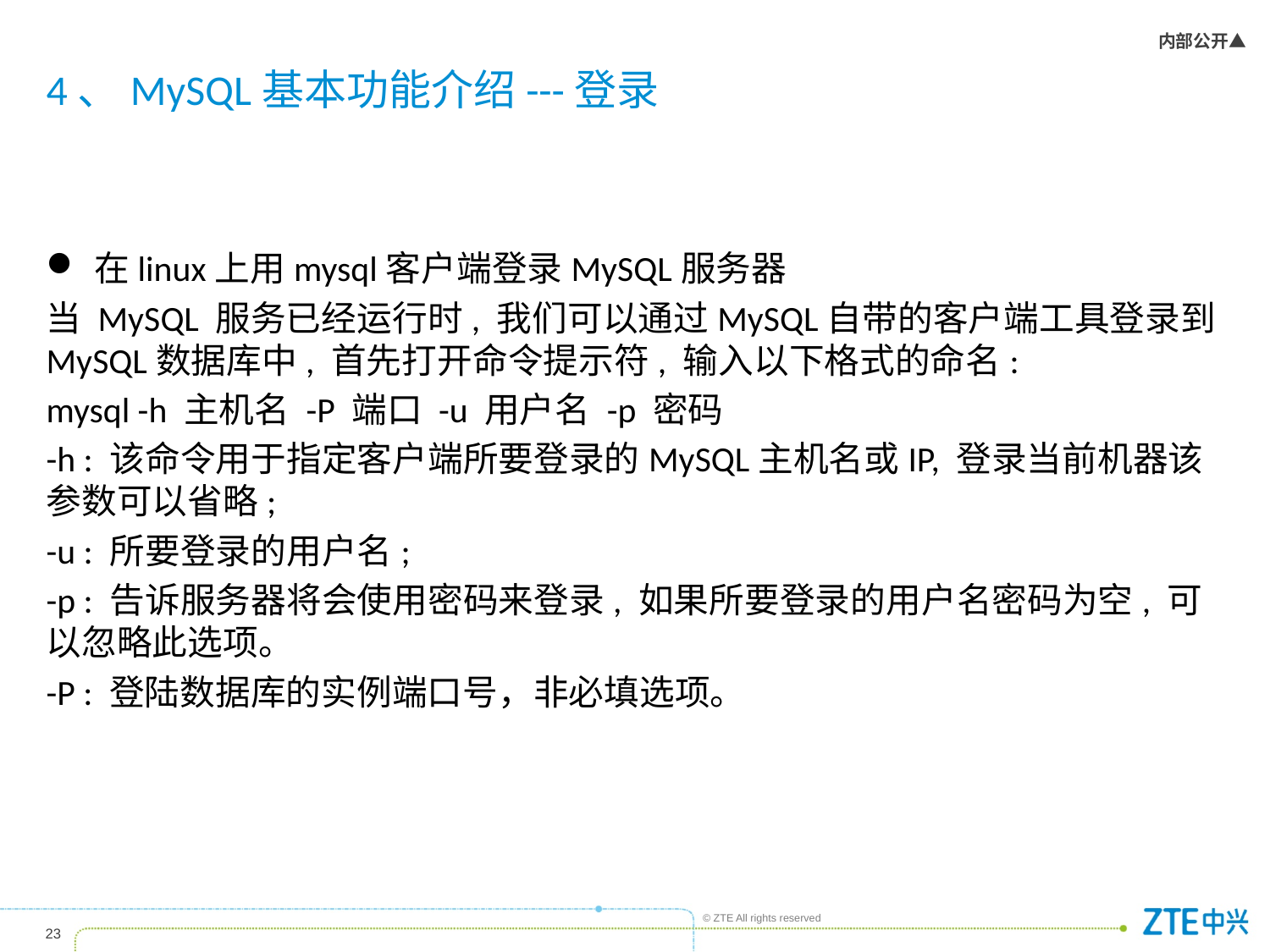

# 4、MySQL基本功能介绍---登录
在linux上用mysql客户端登录MySQL服务器
当 MySQL 服务已经运行时, 我们可以通过MySQL自带的客户端工具登录到MySQL数据库中, 首先打开命令提示符, 输入以下格式的命名:
mysql -h 主机名 -P 端口 -u 用户名 -p 密码
-h : 该命令用于指定客户端所要登录的MySQL主机名或IP, 登录当前机器该参数可以省略;
-u : 所要登录的用户名;
-p : 告诉服务器将会使用密码来登录, 如果所要登录的用户名密码为空, 可以忽略此选项。
-P : 登陆数据库的实例端口号，非必填选项。